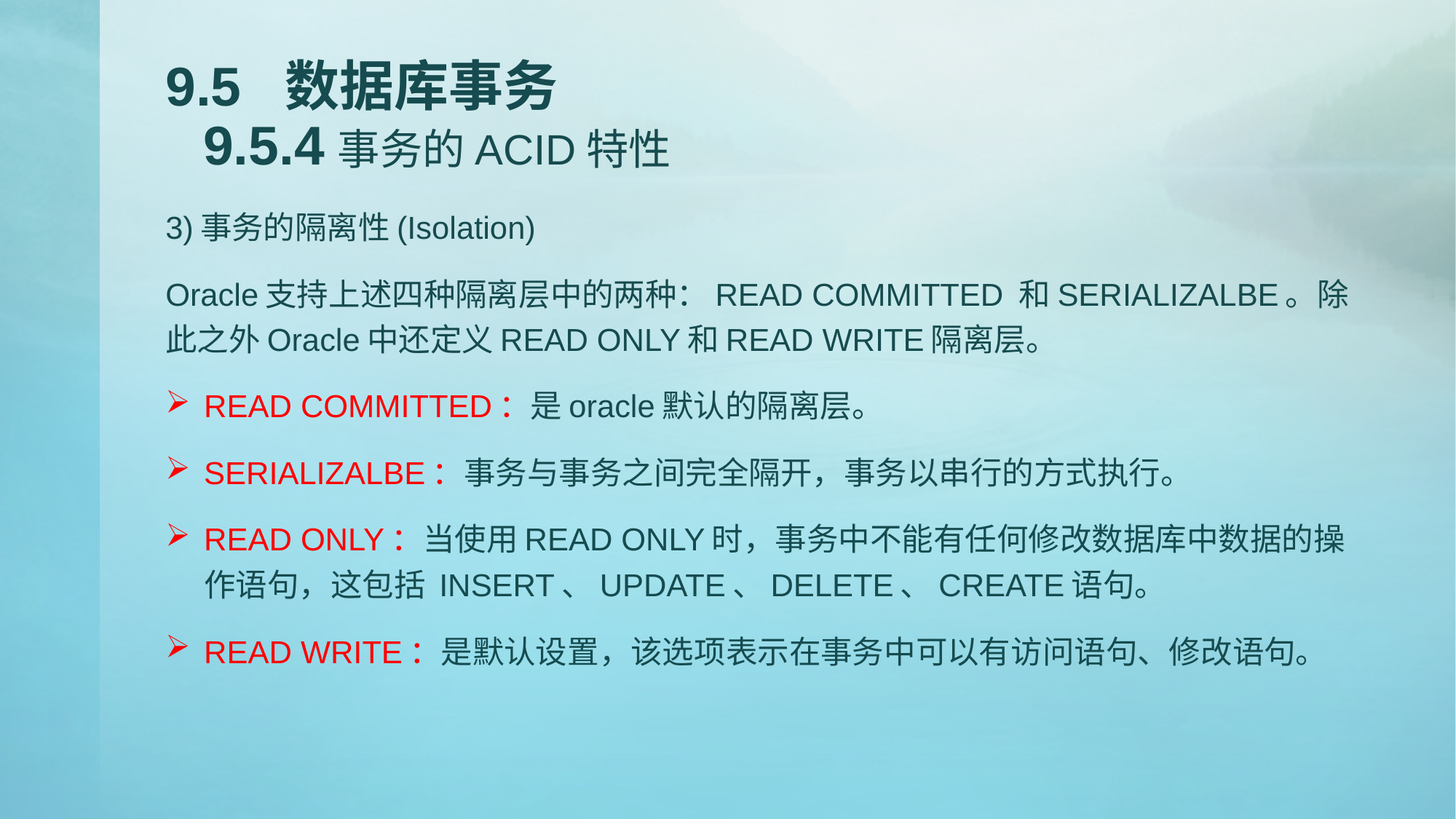

# 9.5  数据库事务 9.5.4事务的ACID特性
3)事务的隔离性(Isolation)
Oracle支持上述四种隔离层中的两种：READ COMMITTED 和SERIALIZALBE。除此之外Oracle中还定义READ ONLY和READ WRITE隔离层。
READ COMMITTED：是oracle默认的隔离层。
SERIALIZALBE：事务与事务之间完全隔开，事务以串行的方式执行。
READ ONLY：当使用READ ONLY时，事务中不能有任何修改数据库中数据的操作语句，这包括 INSERT、UPDATE、DELETE、CREATE语句。
READ WRITE：是默认设置，该选项表示在事务中可以有访问语句、修改语句。